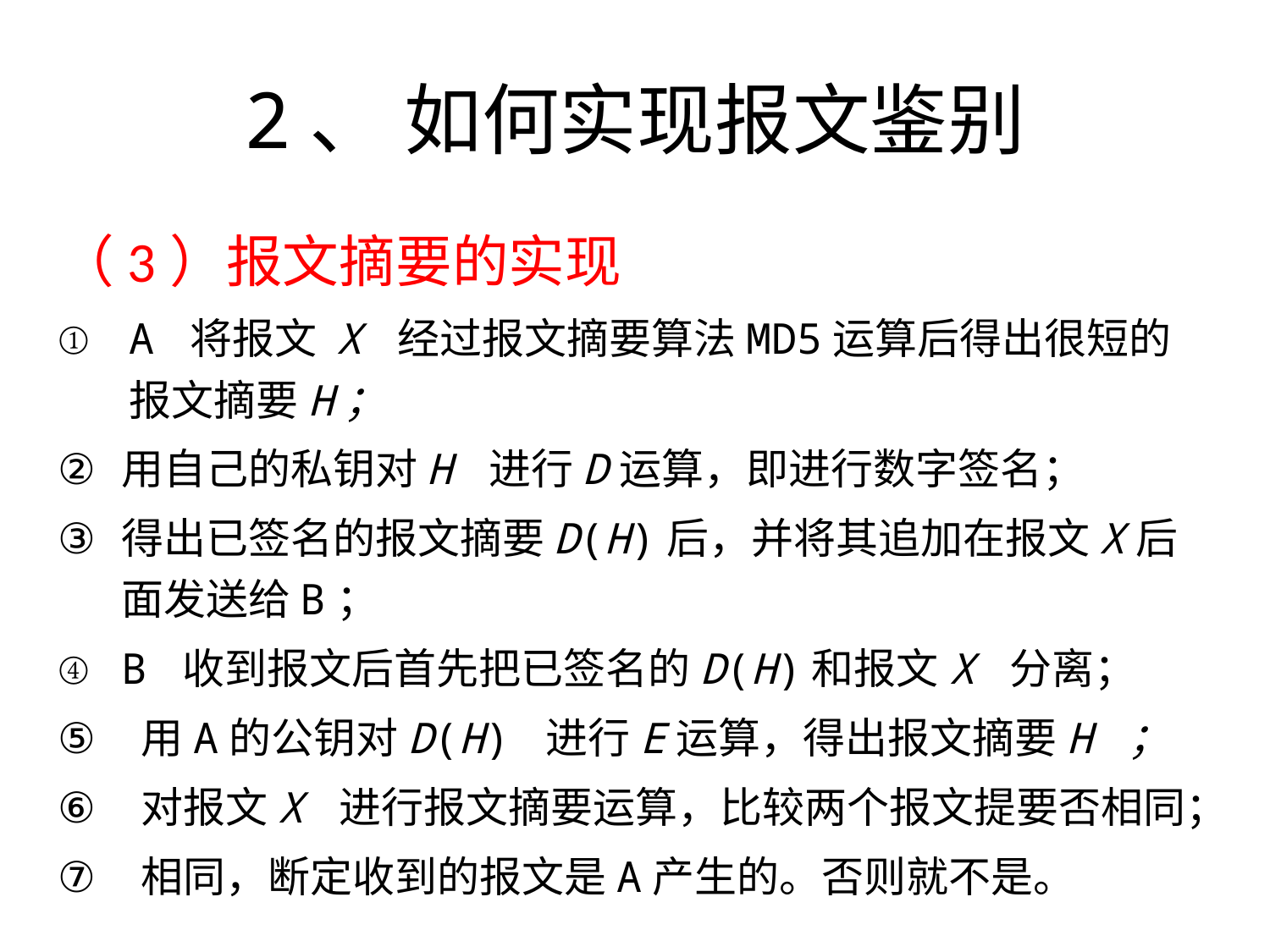

# 2、 如何实现报文鉴别
（3）报文摘要的实现
A 将报文 X 经过报文摘要算法MD5运算后得出很短的报文摘要H；
用自己的私钥对H 进行D运算，即进行数字签名；
得出已签名的报文摘要D(H)后，并将其追加在报文X后面发送给B；
B 收到报文后首先把已签名的D(H)和报文X 分离；
 用A的公钥对D(H) 进行E运算，得出报文摘要H ；
 对报文X 进行报文摘要运算，比较两个报文提要否相同；
 相同，断定收到的报文是A产生的。否则就不是。